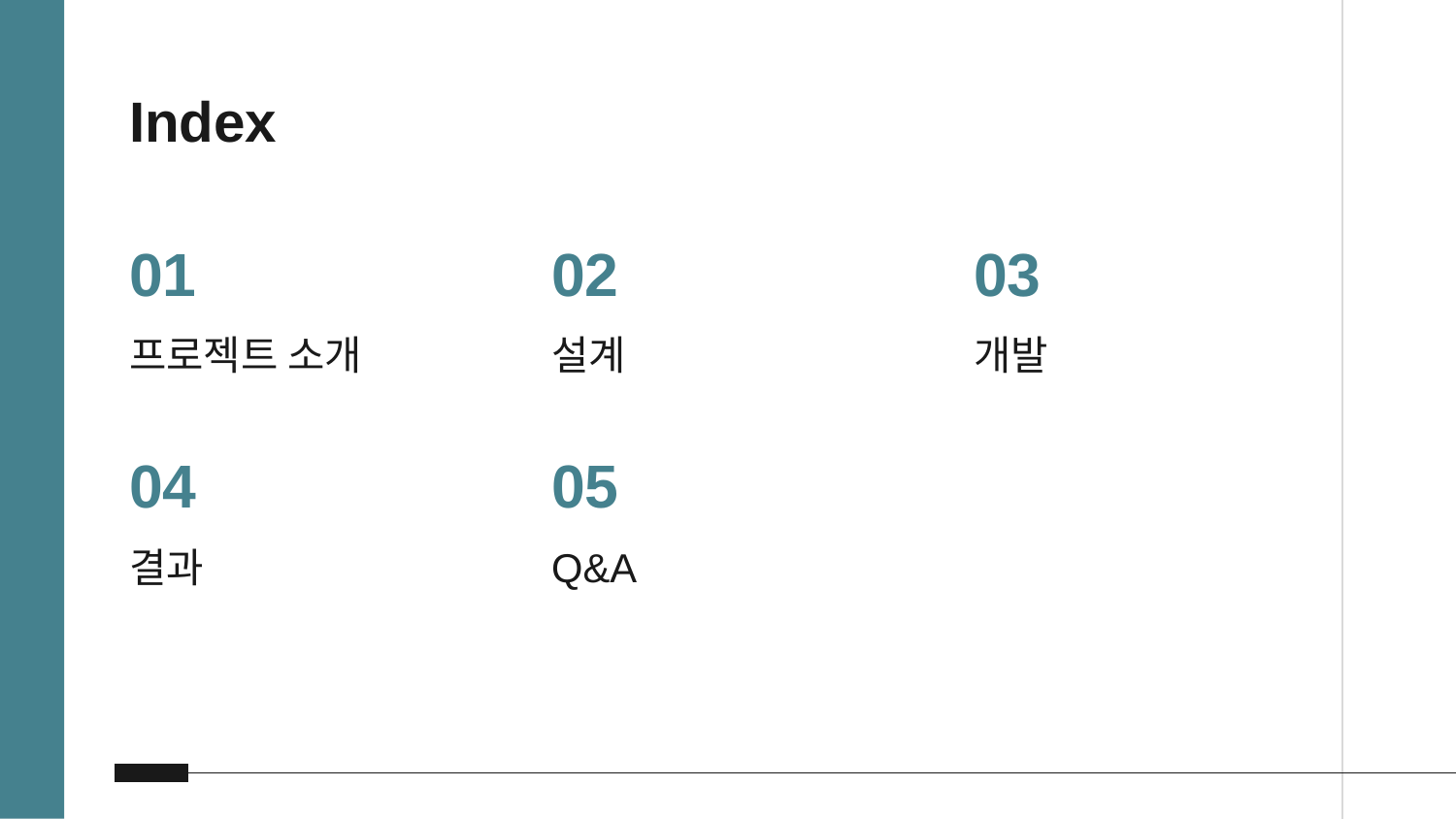

# Index
01
02
03
프로젝트 소개
설계
개발
04
05
결과
Q&A